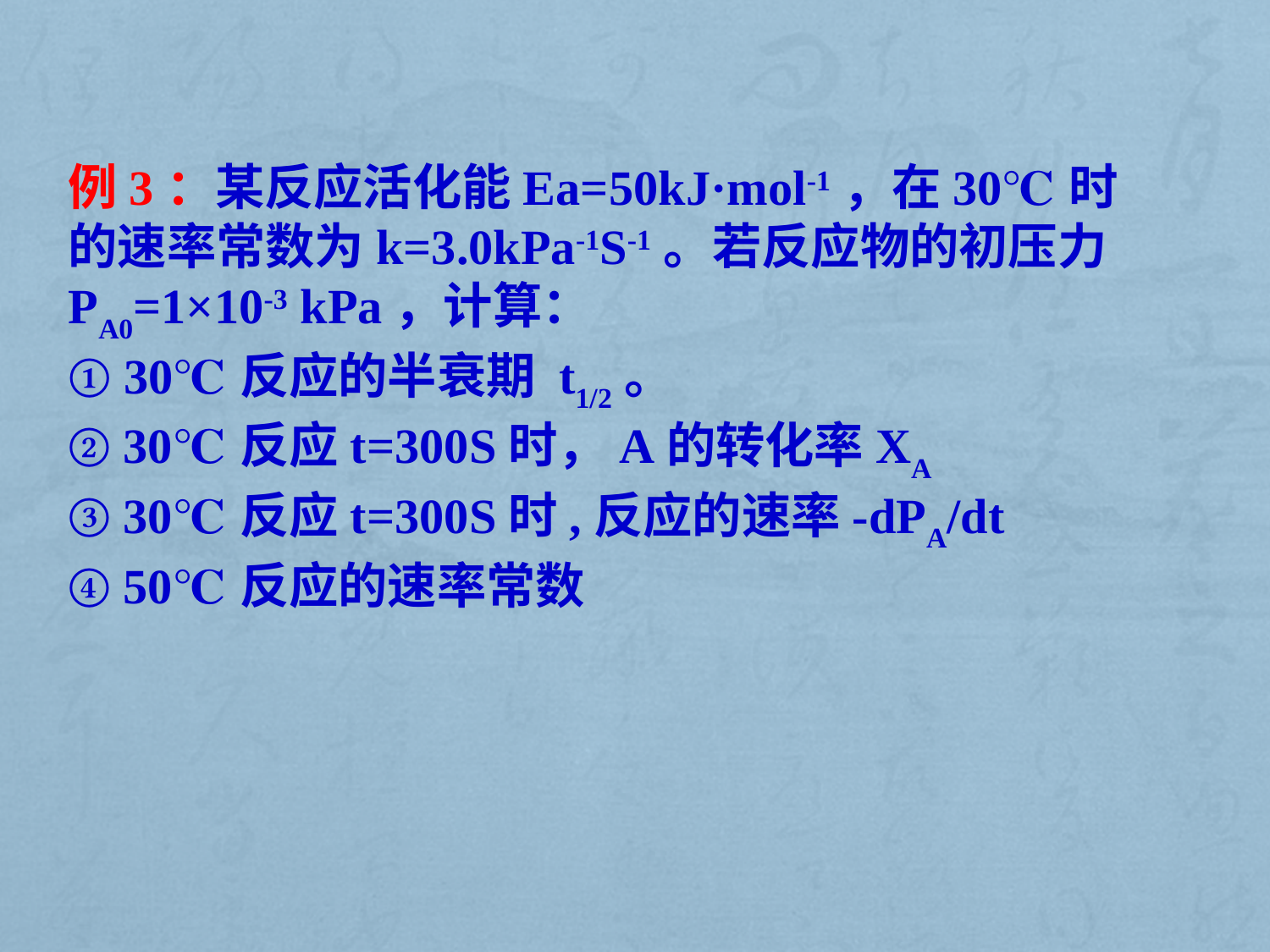

例3：某反应活化能Ea=50kJ·mol-1，在30℃时的速率常数为k=3.0kPa-1S-1。若反应物的初压力PA0=1×10-3 kPa，计算：
① 30℃反应的半衰期 t1/2。
② 30℃反应t=300S时，A的转化率XA
③ 30℃反应t=300S时,反应的速率-dPA/dt
④ 50℃反应的速率常数